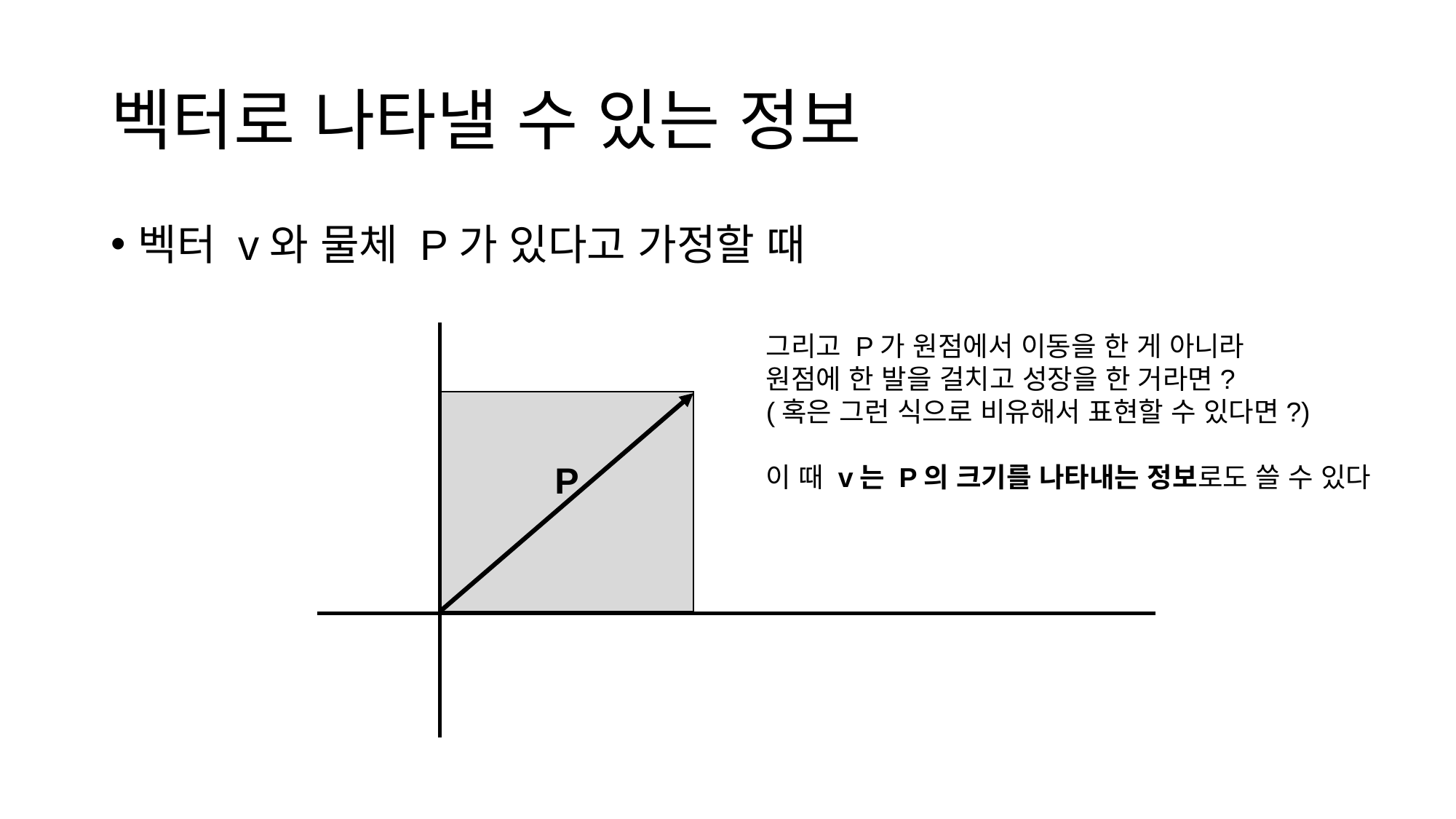

# 벡터로 나타낼 수 있는 정보
벡터 v와 물체 P가 있다고 가정할 때
그리고 P가 원점에서 이동을 한 게 아니라
원점에 한 발을 걸치고 성장을 한 거라면?
(혹은 그런 식으로 비유해서 표현할 수 있다면?)

이 때 v는 P의 크기를 나타내는 정보로도 쓸 수 있다
P